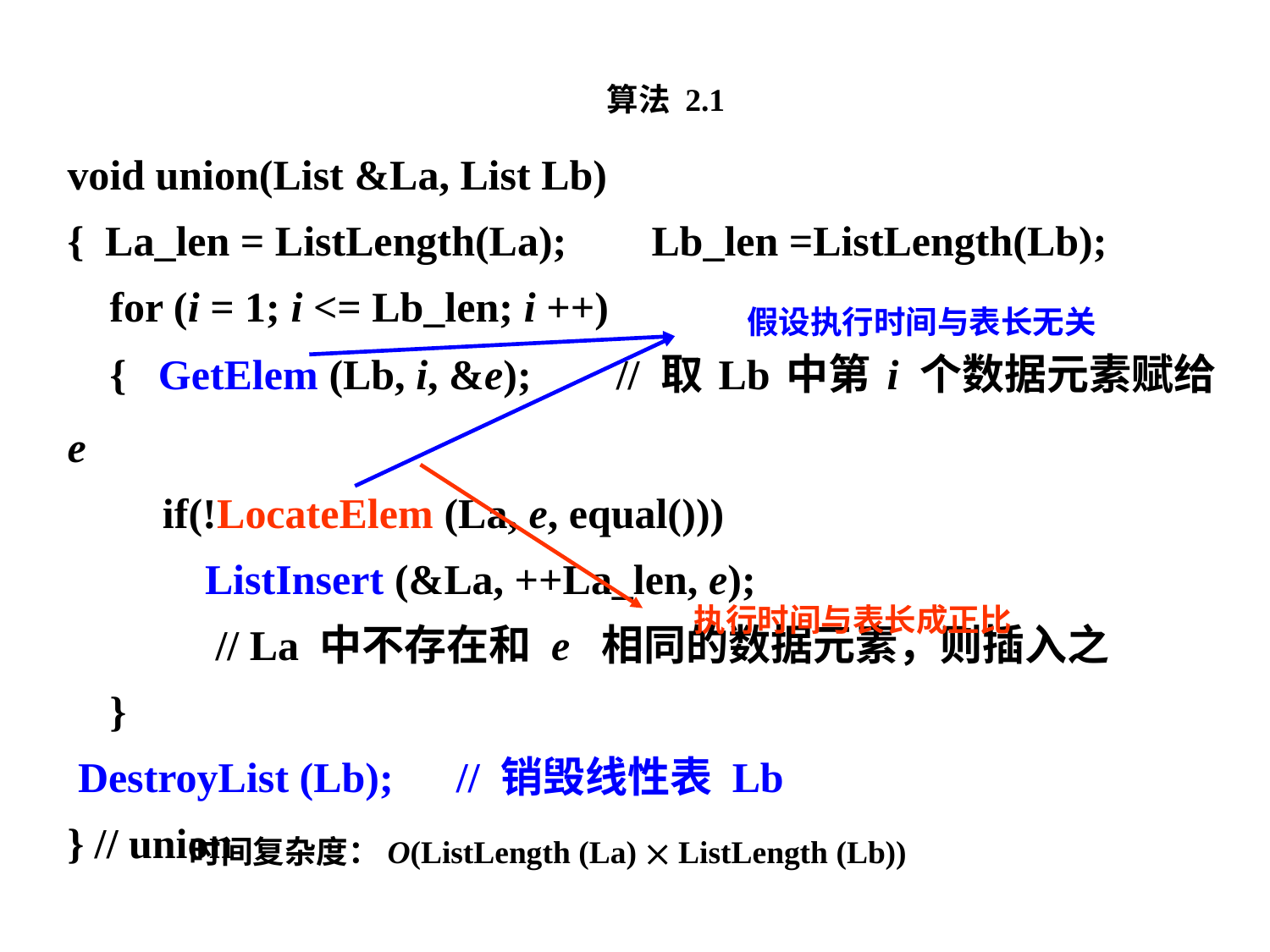

算法 2.1
void union(List &La, List Lb)
{  La_len = ListLength(La);        Lb_len =ListLength(Lb);
    for (i = 1; i <= Lb_len; i ++)
    {   GetElem (Lb, i, &e);        // 取 Lb 中第 i 个数据元素赋给 e
         if(!LocateElem (La, e, equal()))
             ListInsert (&La, ++La_len, e);
              // La 中不存在和 e  相同的数据元素，则插入之
    }
 DestroyList (Lb);　// 销毁线性表 Lb
} // union
假设执行时间与表长无关

执行时间与表长成正比
时间复杂度：O(ListLength (La) × ListLength (Lb))